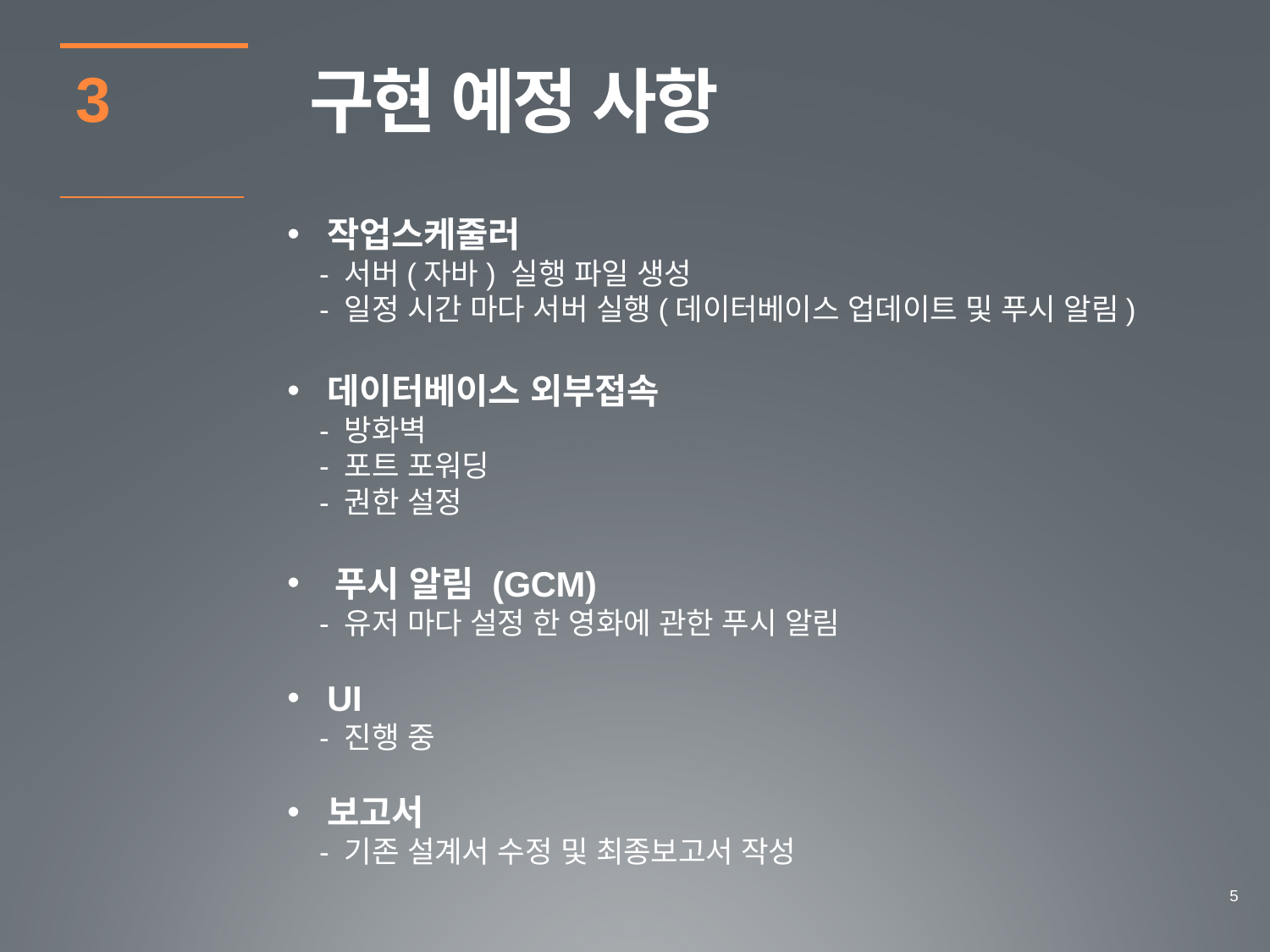

구현 예정 사항
 3
작업스케줄러
    - 서버(자바) 실행 파일 생성
    - 일정 시간 마다 서버 실행(데이터베이스 업데이트 및 푸시 알림)

데이터베이스 외부접속
    - 방화벽
    - 포트 포워딩
    - 권한 설정

푸시 알림 (GCM)
    - 유저 마다 설정 한 영화에 관한 푸시 알림

UI
    - 진행 중

보고서
    - 기존 설계서 수정 및 최종보고서 작성